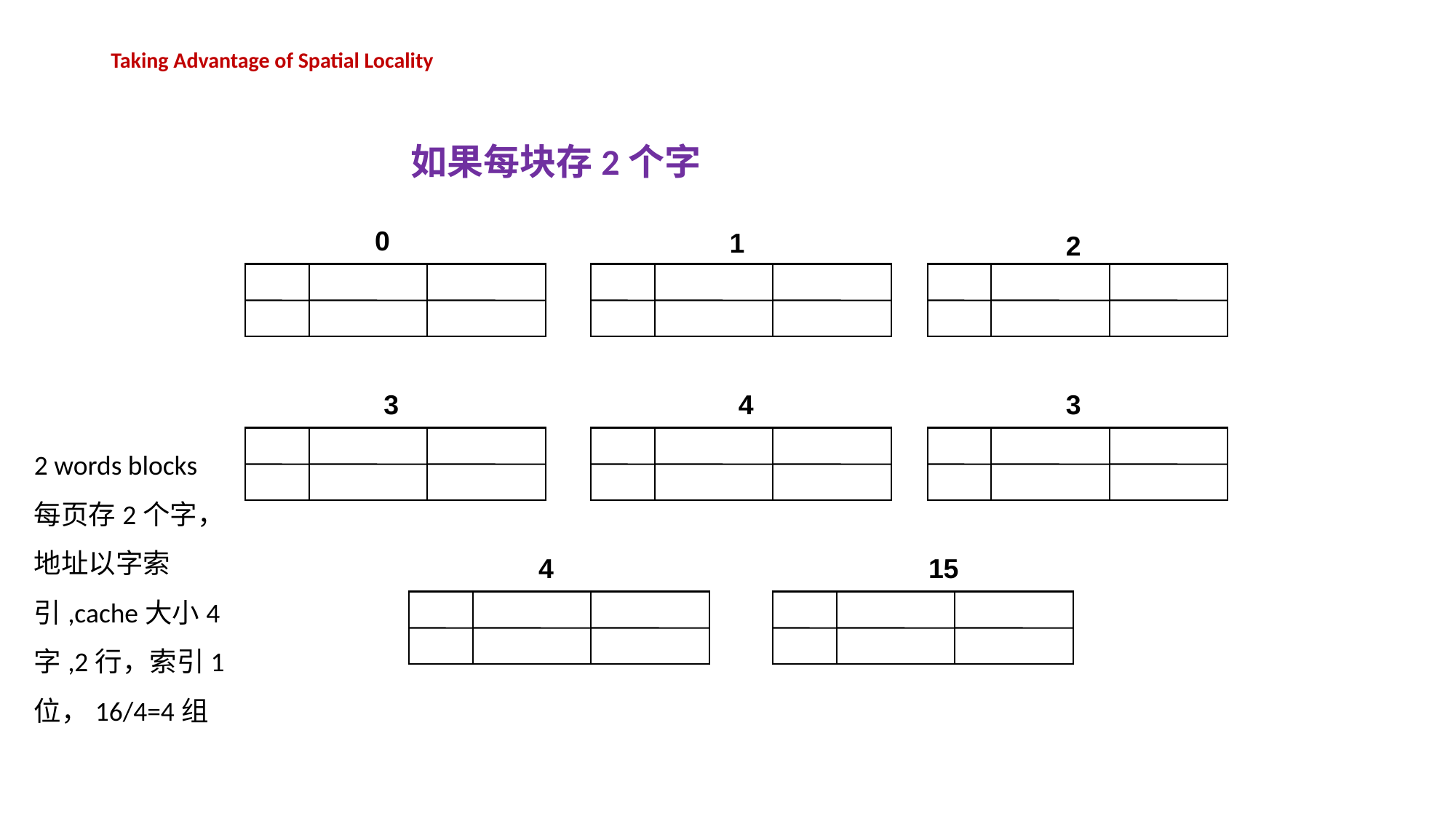

# Taking Advantage of Spatial Locality
如果每块存2个字
0

1

2

3

4

3

2 words blocks
每页存2个字，地址以字索引,cache大小4字,2行，索引1位，16/4=4组
4

15